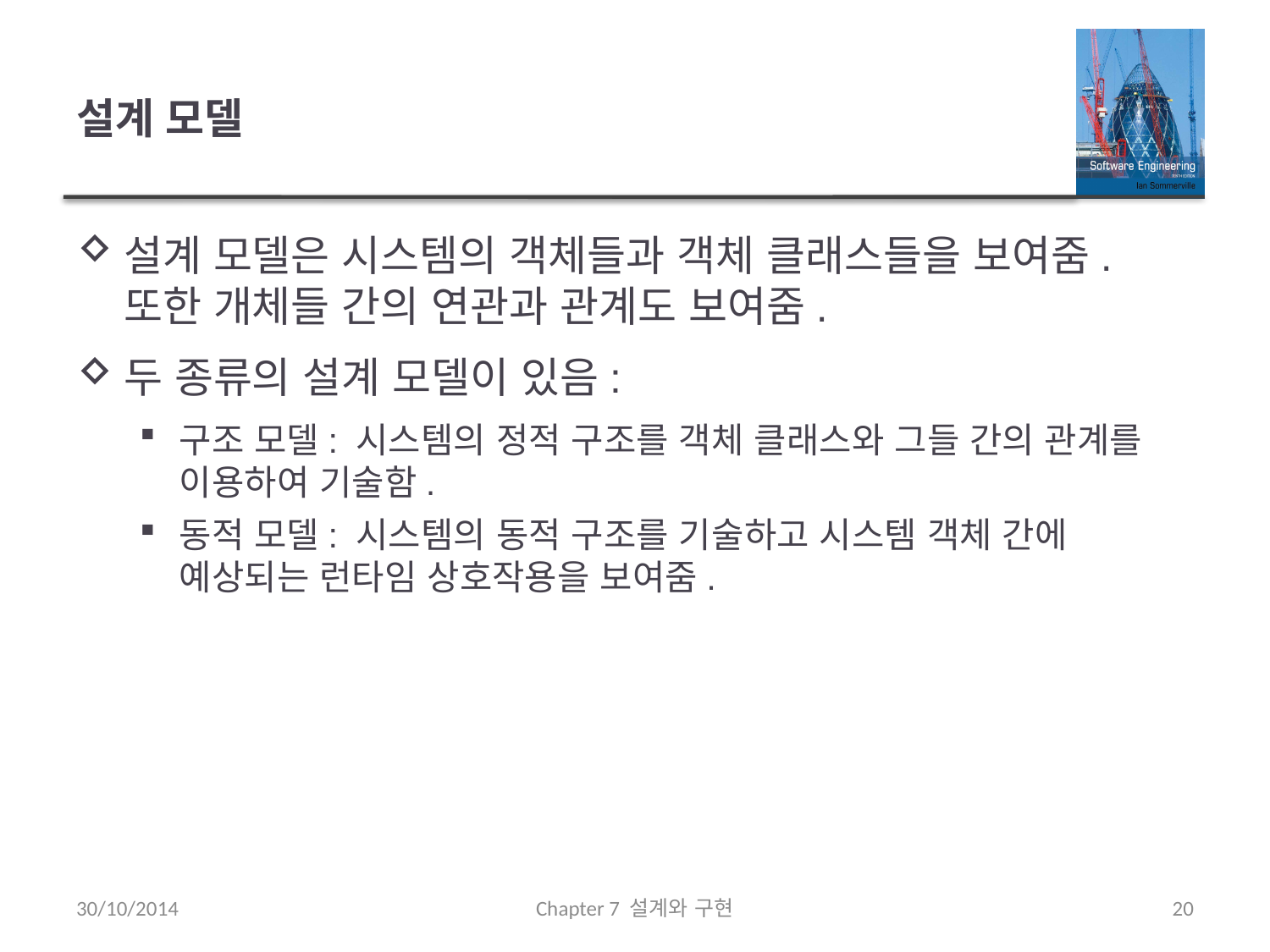

# 설계 모델
설계 모델은 시스템의 객체들과 객체 클래스들을 보여줌. 또한 개체들 간의 연관과 관계도 보여줌.
두 종류의 설계 모델이 있음:
구조 모델: 시스템의 정적 구조를 객체 클래스와 그들 간의 관계를 이용하여 기술함.
동적 모델: 시스템의 동적 구조를 기술하고 시스템 객체 간에 예상되는 런타임 상호작용을 보여줌.
30/10/2014
Chapter 7 설계와 구현
20